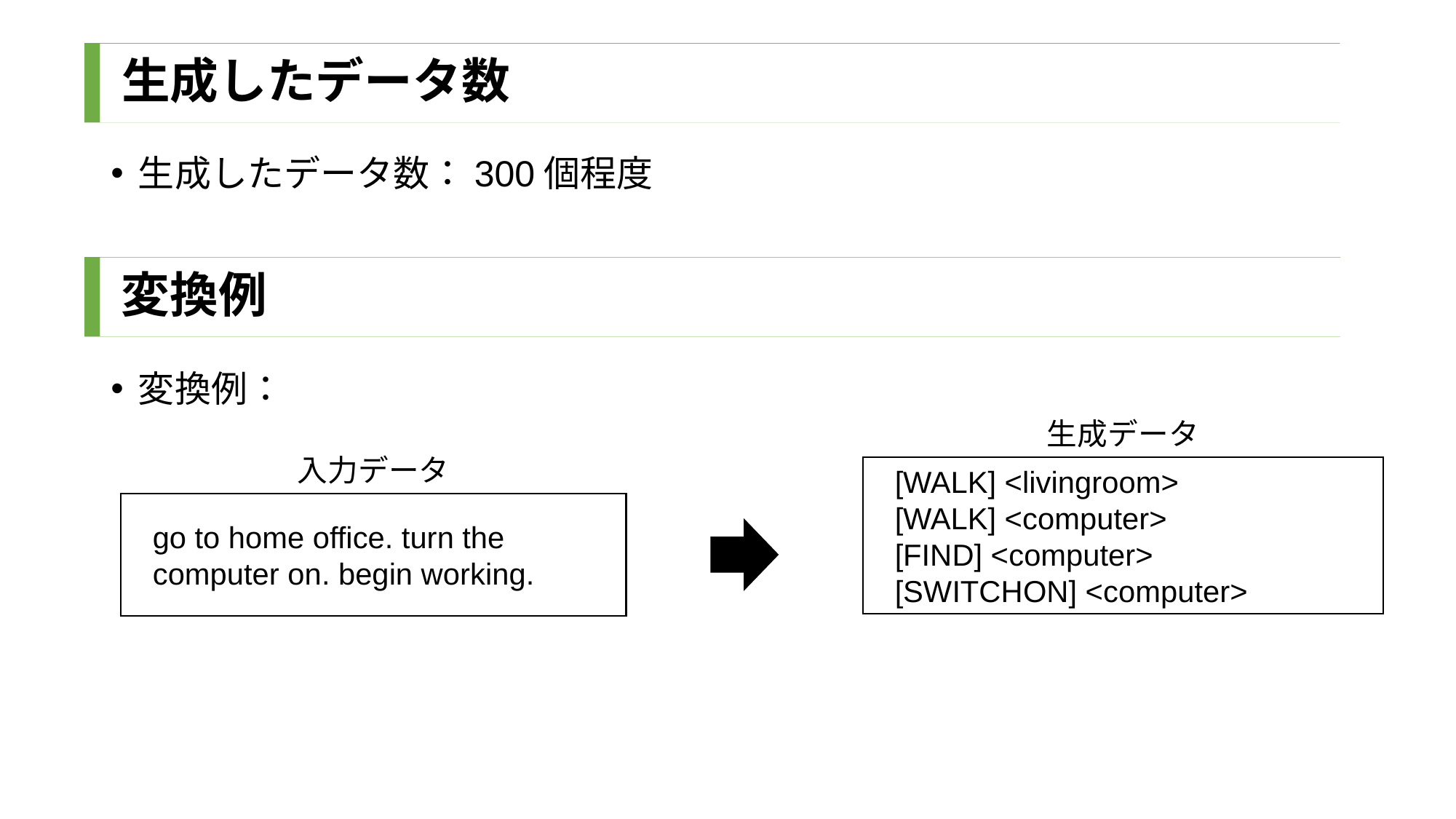

# 生成したデータ数
生成したデータ数：300個程度
変換例
変換例：
生成データ
入力データ

[WALK] <livingroom>
[WALK] <computer>
[FIND] <computer>
[SWITCHON] <computer>
go to home office. turn the computer on. begin working.